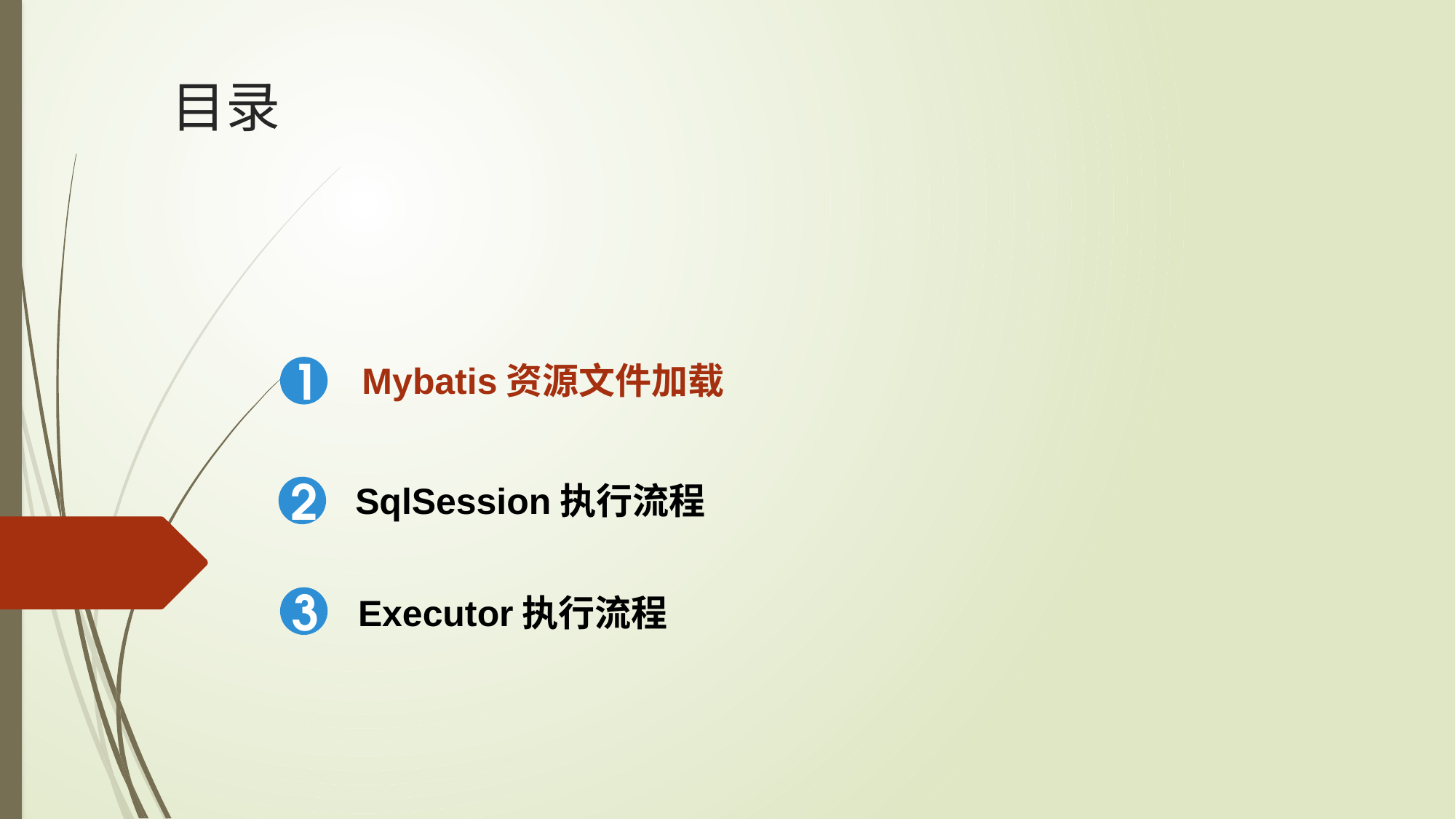

目录

1

Mybatis资源文件加载
2

SqlSession执行流程
3

Executor执行流程